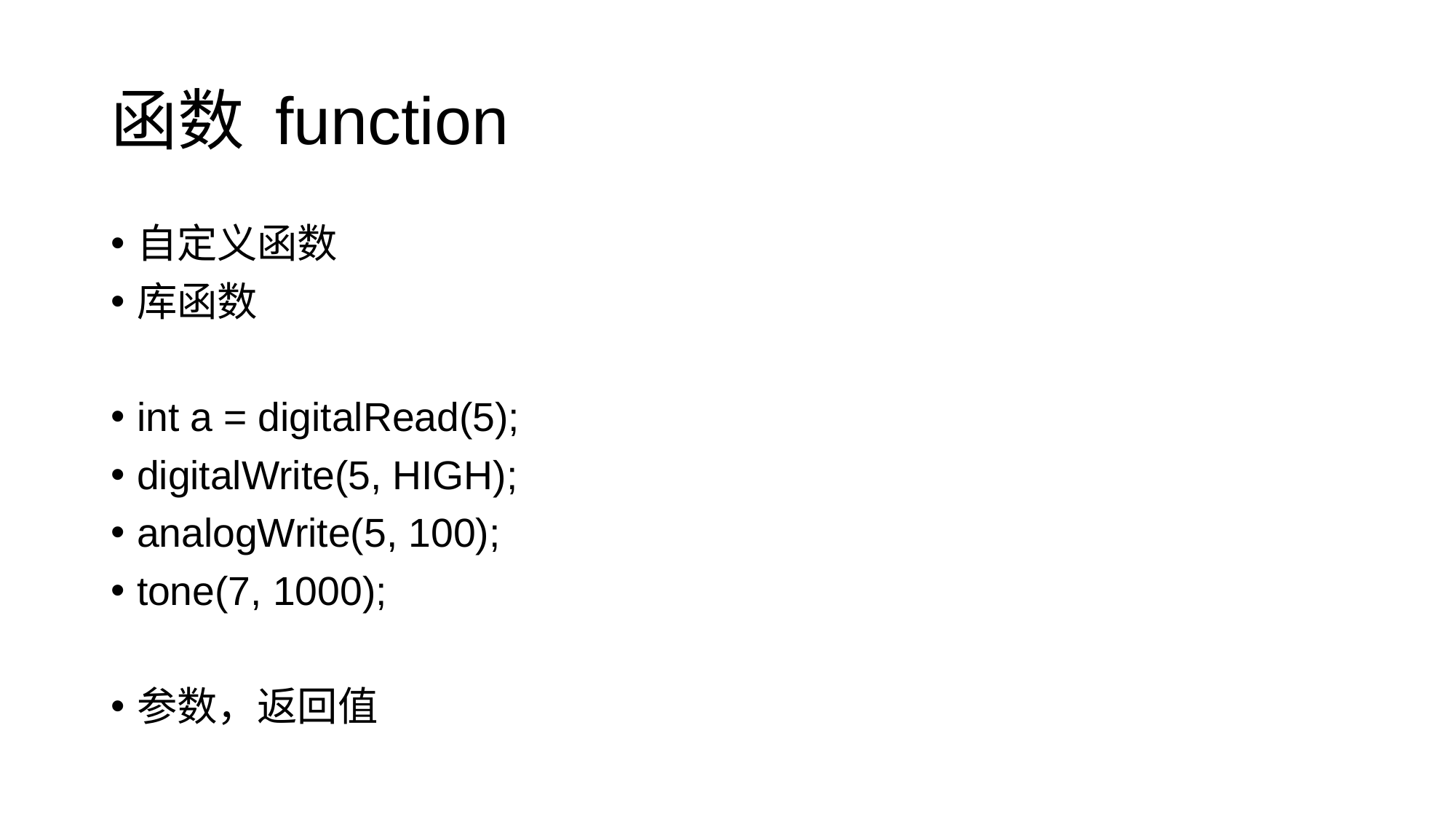

# 函数 function
自定义函数
库函数

int a = digitalRead(5);
digitalWrite(5, HIGH);
analogWrite(5, 100);
tone(7, 1000);

参数，返回值